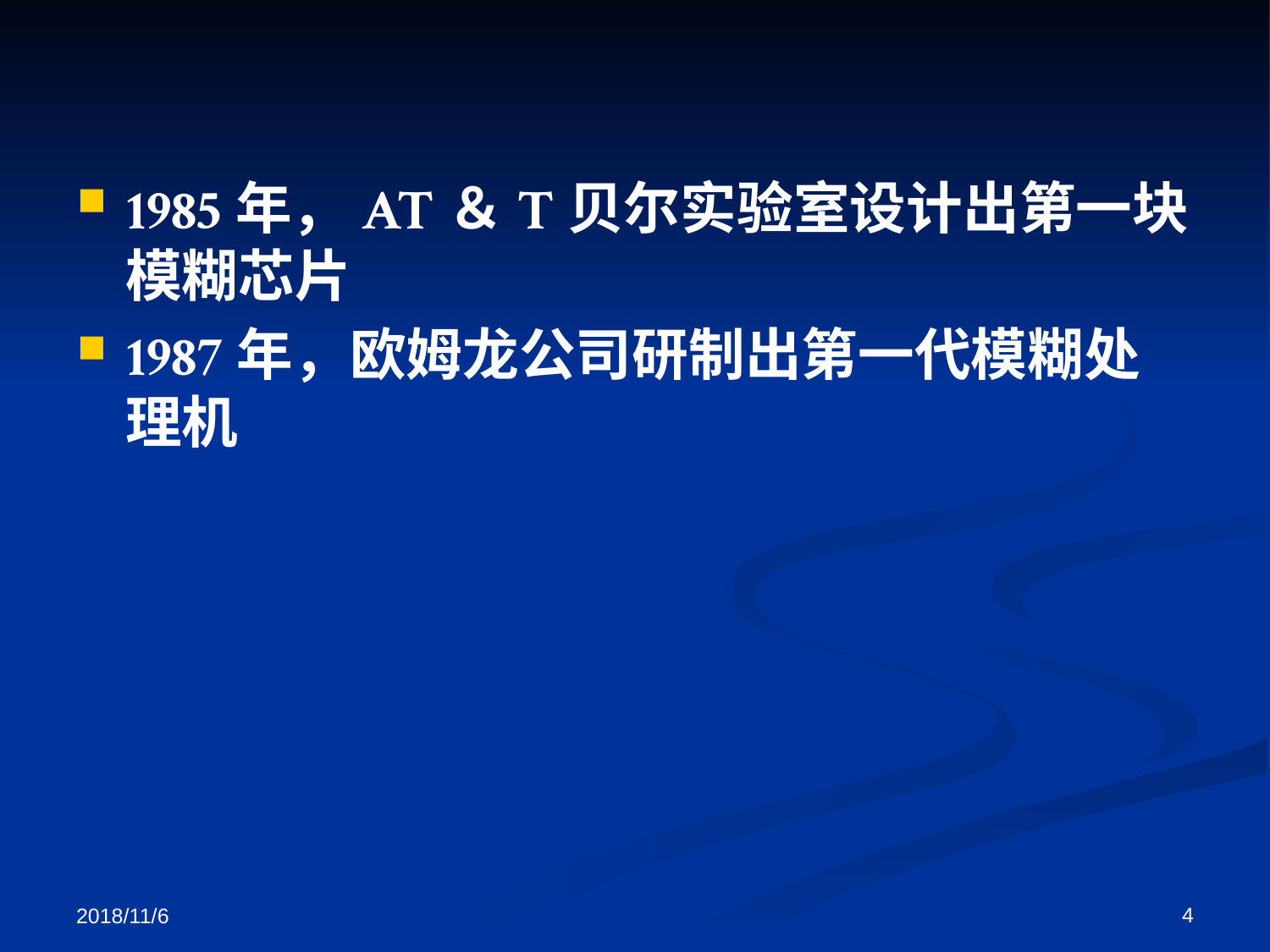

1985年，AT＆T贝尔实验室设计出第一块模糊芯片
1987年，欧姆龙公司研制出第一代模糊处理机
4
2018/11/6